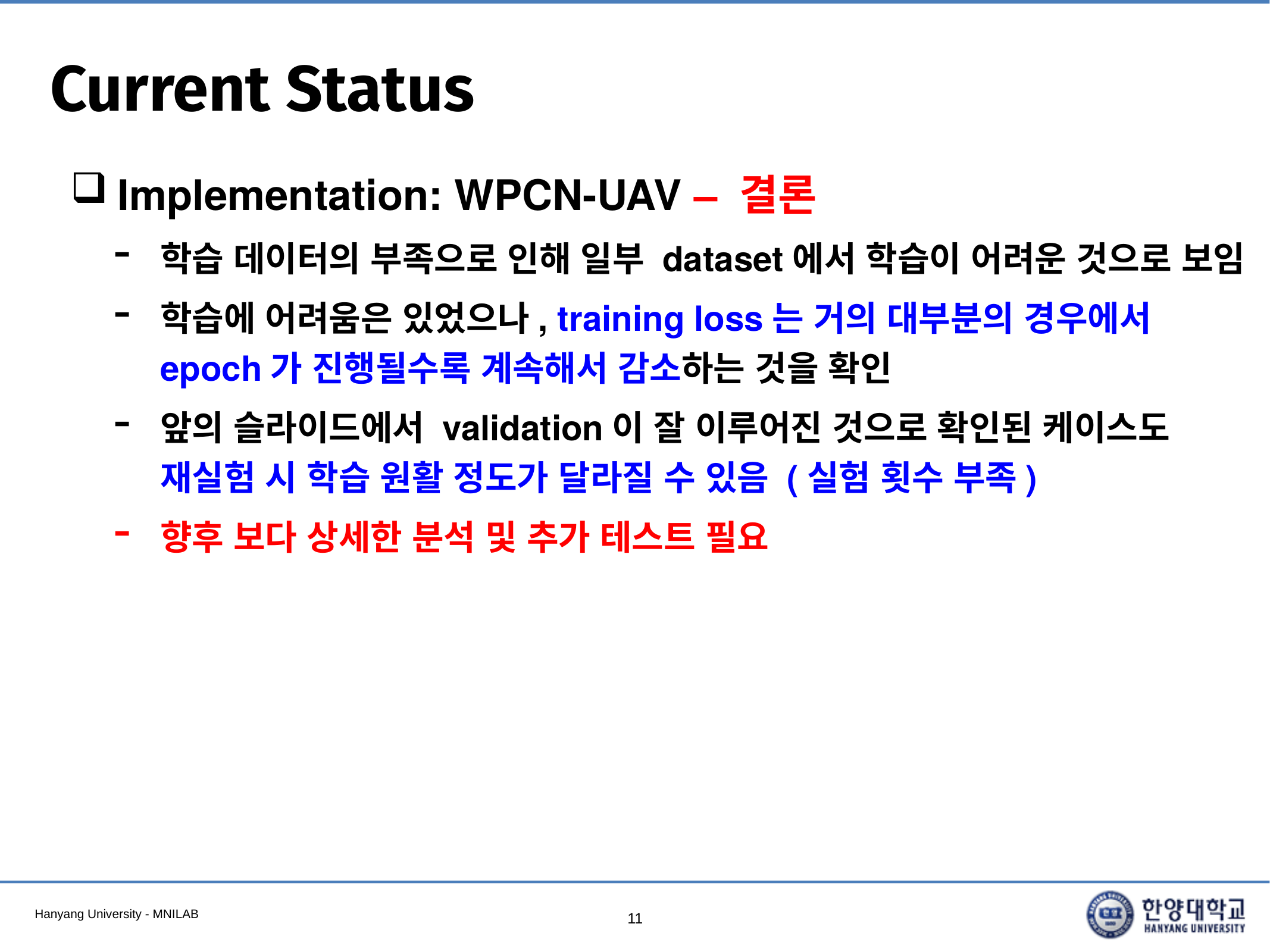

# Current Status
Implementation: WPCN-UAV – 결론
학습 데이터의 부족으로 인해 일부 dataset에서 학습이 어려운 것으로 보임
학습에 어려움은 있었으나, training loss는 거의 대부분의 경우에서 epoch가 진행될수록 계속해서 감소하는 것을 확인
앞의 슬라이드에서 validation이 잘 이루어진 것으로 확인된 케이스도 재실험 시 학습 원활 정도가 달라질 수 있음 (실험 횟수 부족)
향후 보다 상세한 분석 및 추가 테스트 필요
11